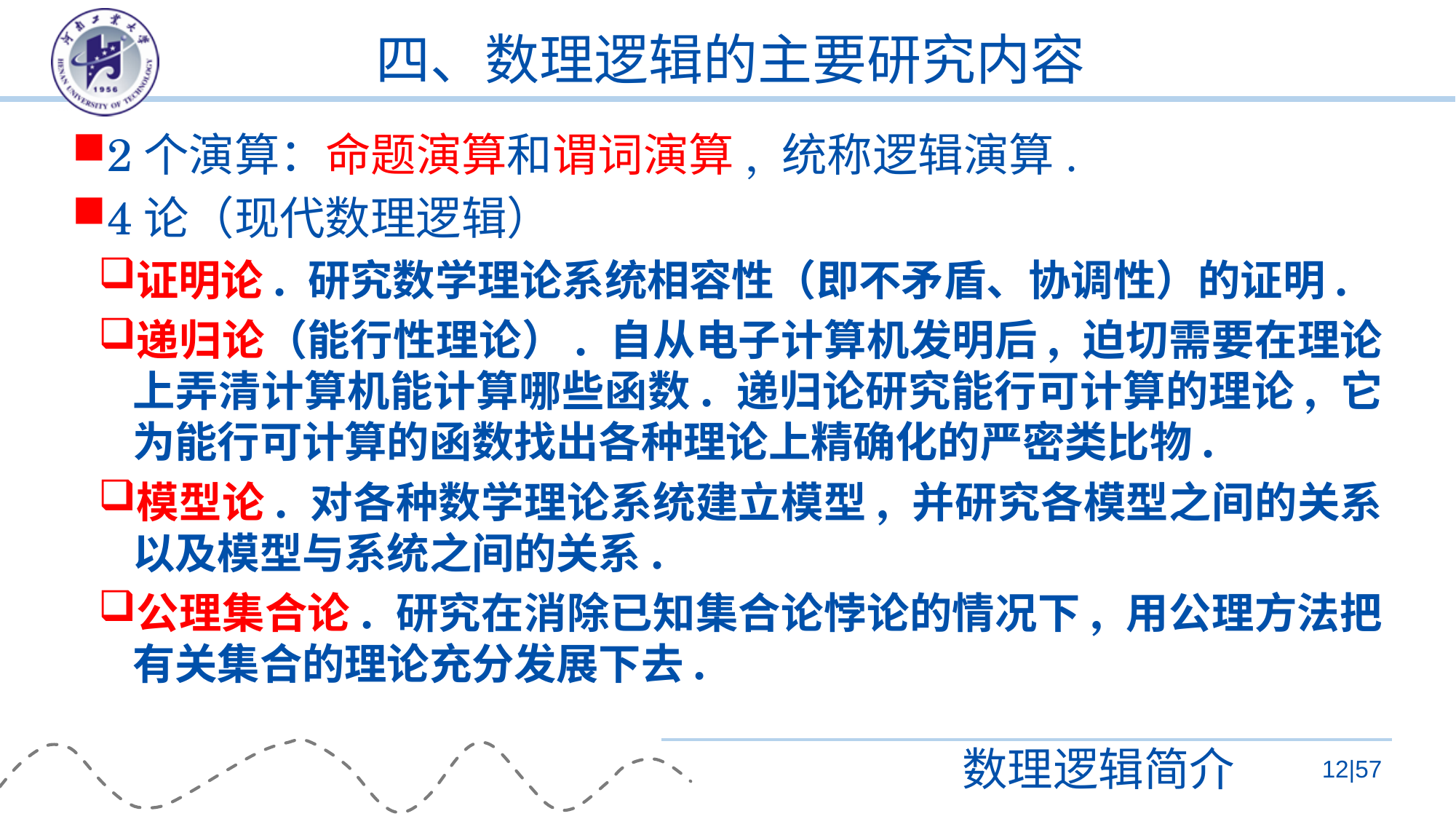

# 四、数理逻辑的主要研究内容
2个演算：命题演算和谓词演算, 统称逻辑演算.
4论（现代数理逻辑）
证明论. 研究数学理论系统相容性（即不矛盾、协调性）的证明.
递归论（能行性理论）. 自从电子计算机发明后, 迫切需要在理论上弄清计算机能计算哪些函数. 递归论研究能行可计算的理论, 它为能行可计算的函数找出各种理论上精确化的严密类比物.
模型论. 对各种数学理论系统建立模型, 并研究各模型之间的关系以及模型与系统之间的关系.
公理集合论. 研究在消除已知集合论悖论的情况下, 用公理方法把有关集合的理论充分发展下去.
数理逻辑简介
12|57